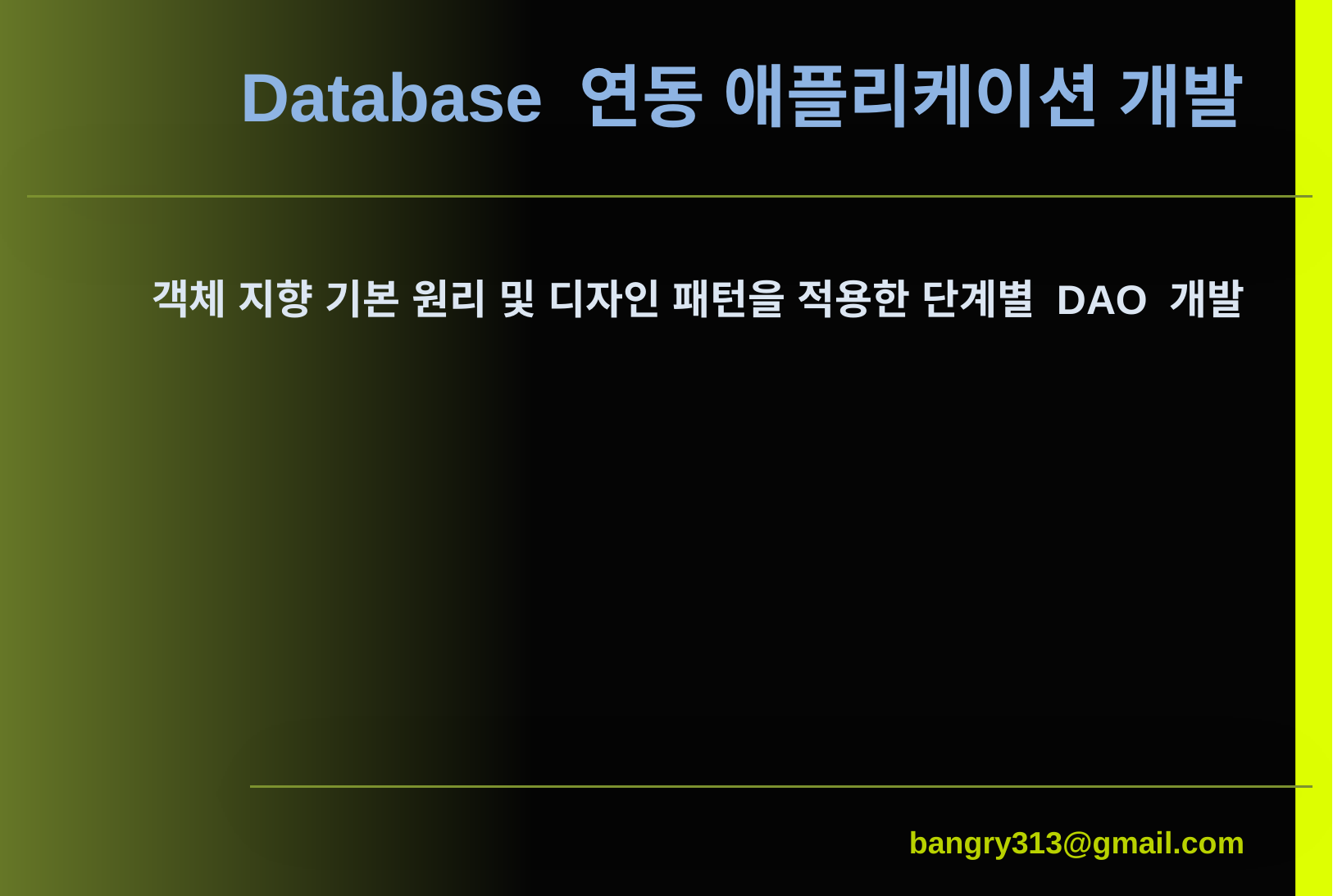

# 객체 지향 기본 원리 및 디자인 패턴을 적용한 단계별 DAO 개발